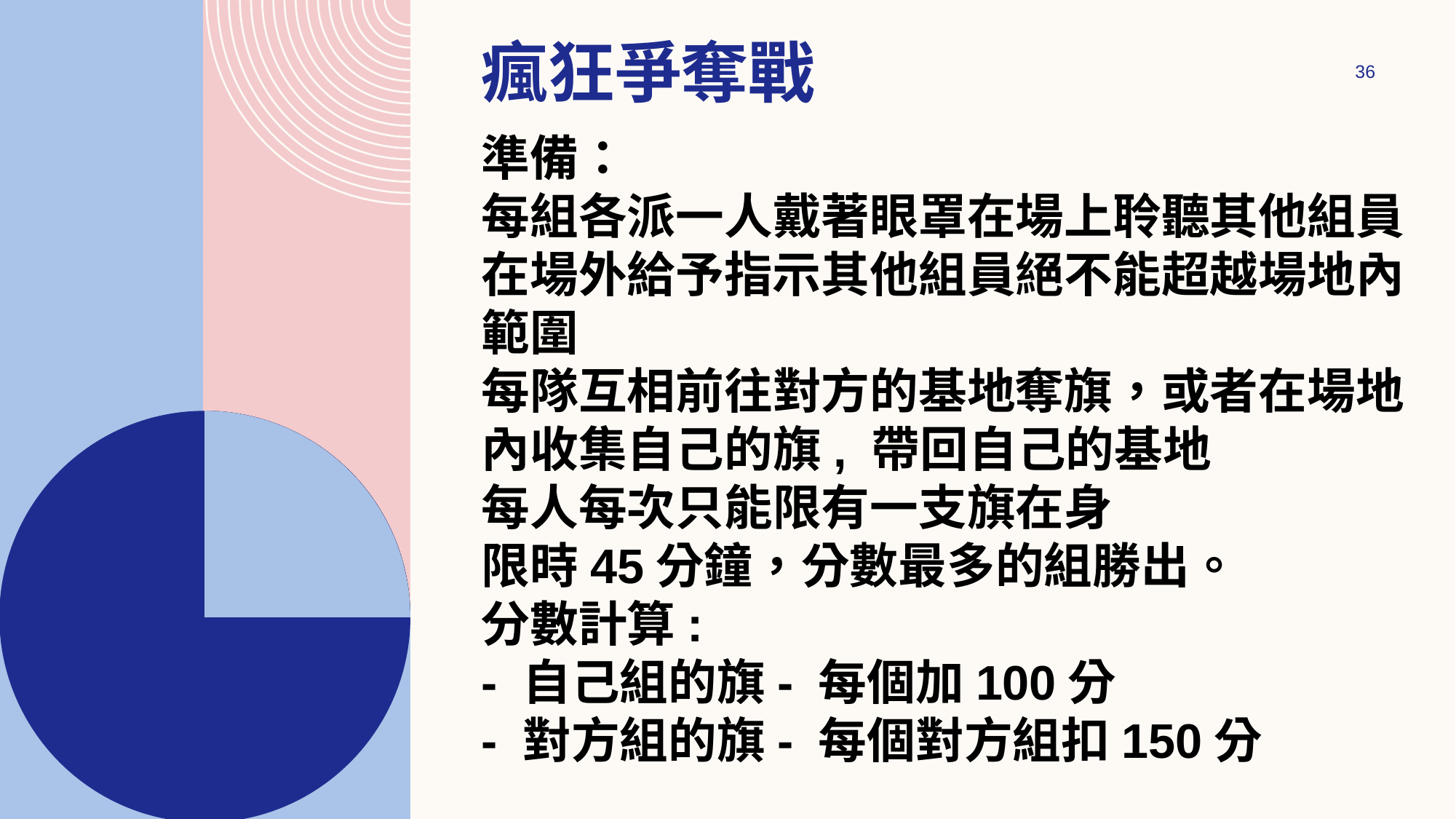

# 瘋狂爭奪戰
36
準備：
每組各派一人戴著眼罩在場上聆聽其他組員在場外給予指示其他組員絕不能超越場地內範圍
每隊互相前往對方的基地奪旗，或者在場地內收集自己的旗, 帶回自己的基地
每人每次只能限有一支旗在身
限時45分鐘，分數最多的組勝出。
分數計算:
- 自己組的旗- 每個加100分
- 對方組的旗- 每個對方組扣150分